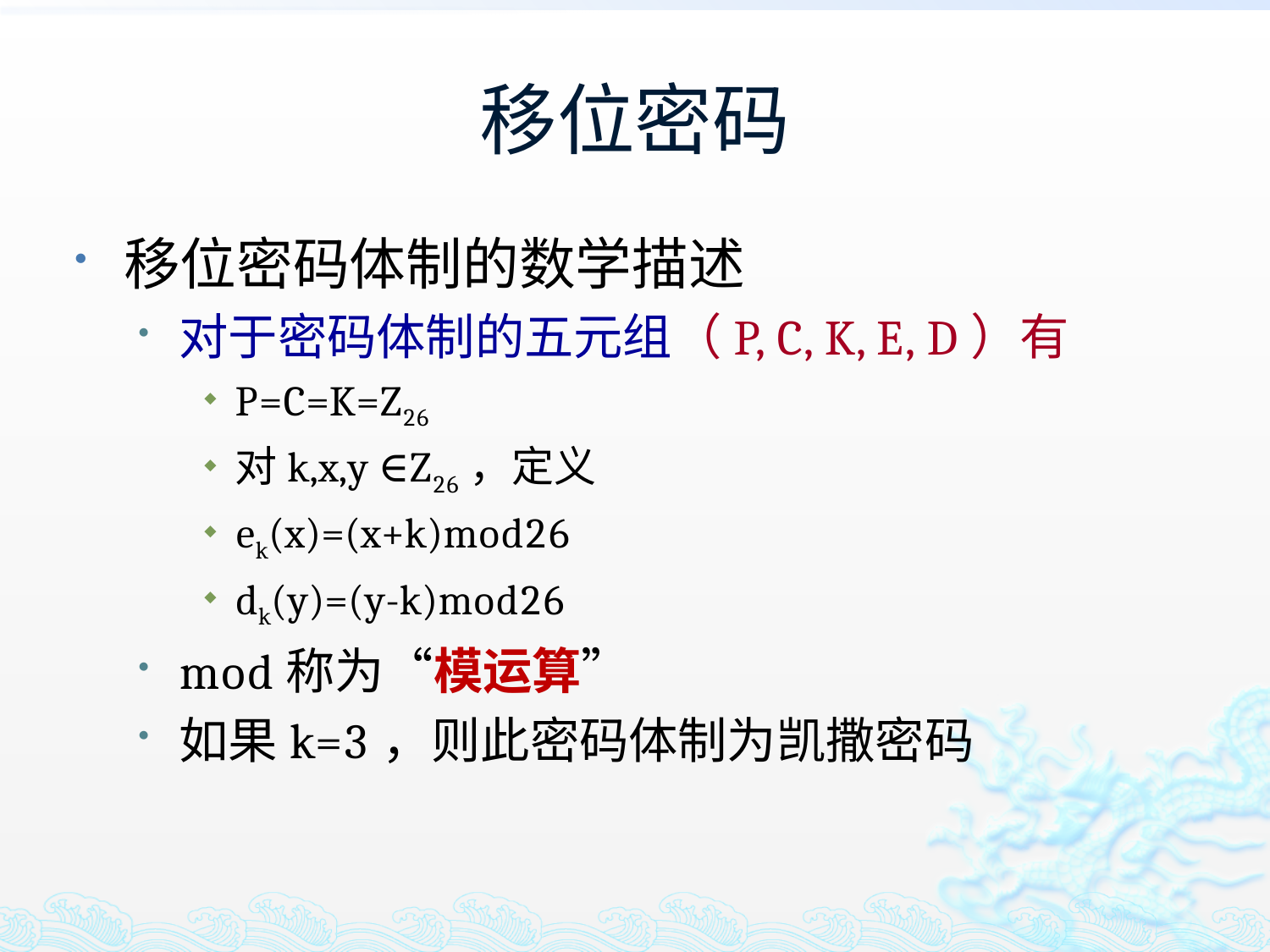

# 移位密码
移位密码体制的数学描述
对于密码体制的五元组（P, C, K, E, D）有
P=C=K=Z26
对k,x,y ∈Z26，定义
ek(x)=(x+k)mod26
dk(y)=(y-k)mod26
mod称为“模运算”
如果k=3，则此密码体制为凯撒密码